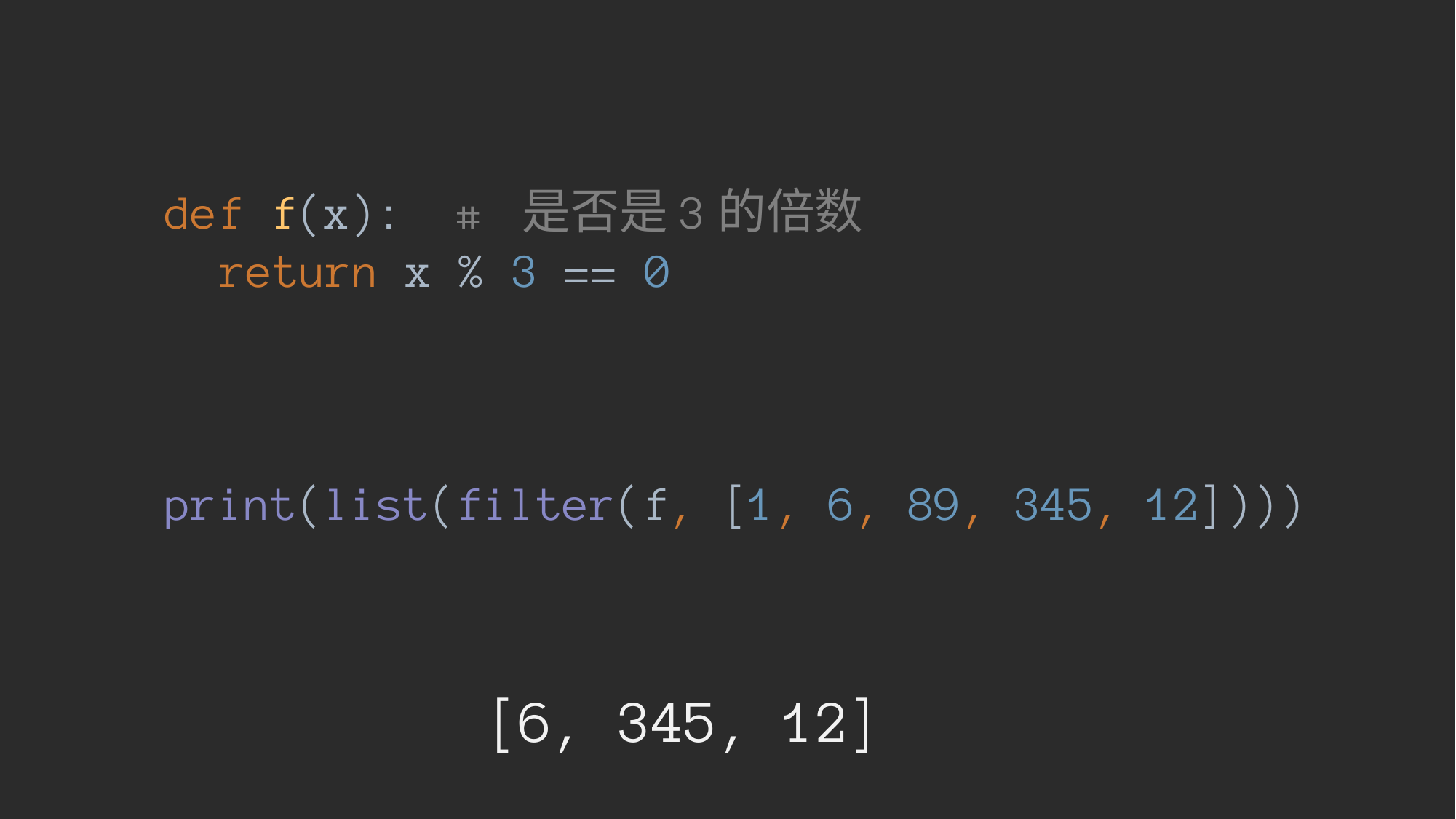

def f(x):  # 是否是3的倍数
    return x % 3 == 0
print(list(filter(f, [1, 6, 89, 345, 12])))
[6, 345, 12]